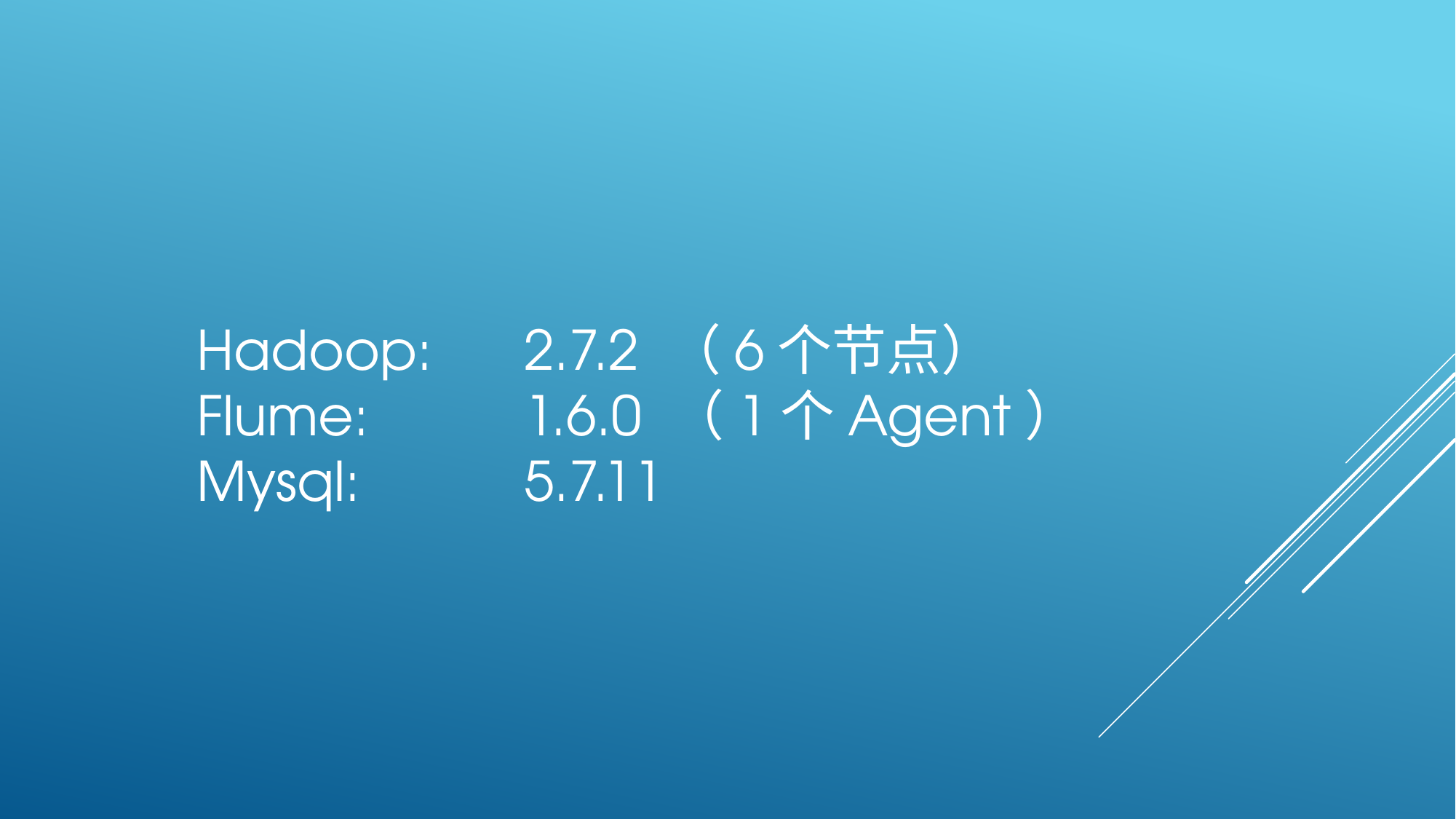

Hadoop:	2.7.2 （6个节点）
Flume:		1.6.0 （1个Agent）
Mysql:		5.7.11